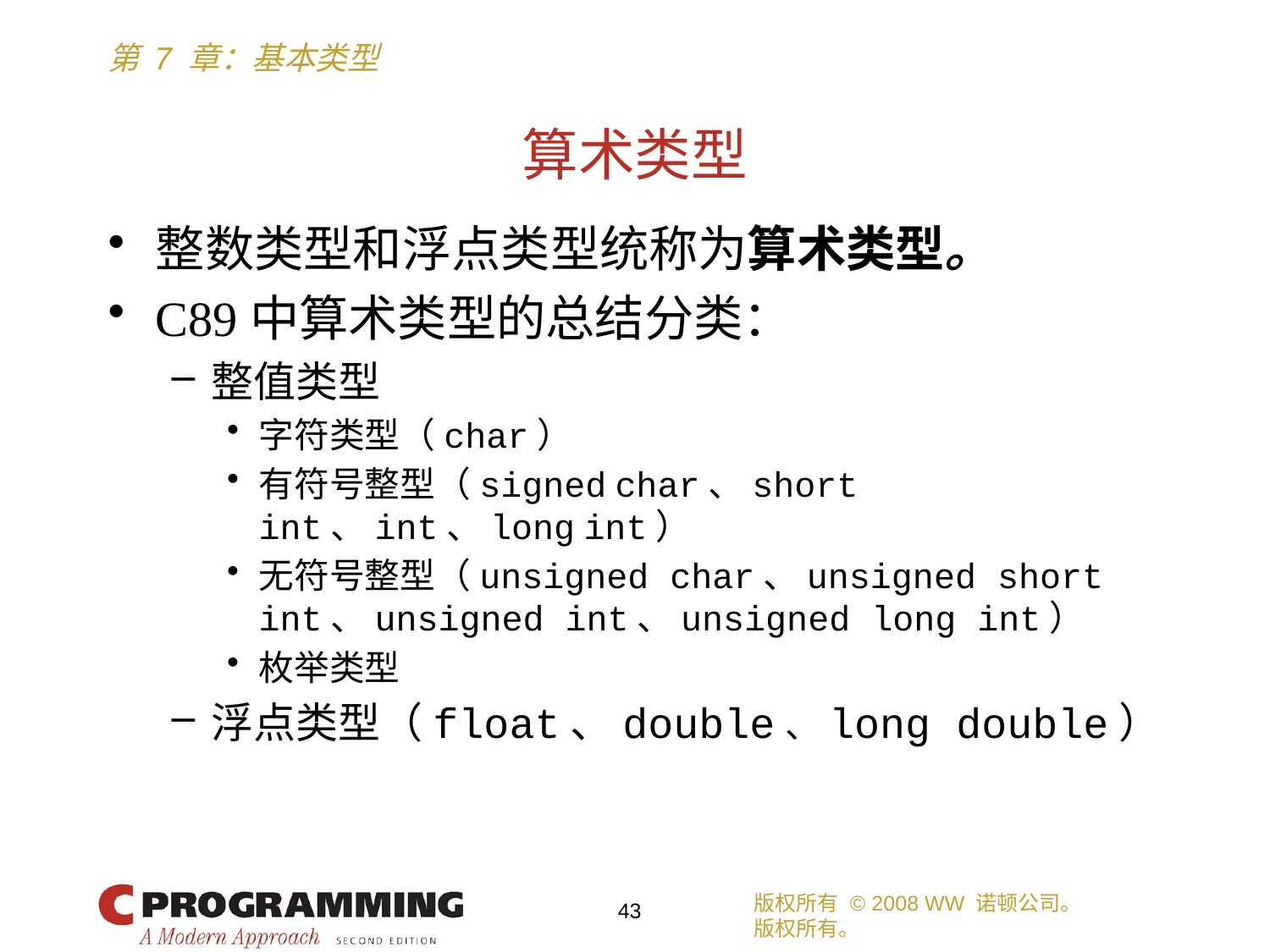

# 算术类型
整数类型和浮点类型统称为算术类型。
C89中算术类型的总结分类：
整值类型
字符类型（char）
有符号整型（signed char、short int、int、long int）
无符号整型（unsigned char、unsigned short int、unsigned int、unsigned long int）
枚举类型
浮点类型（float、double、long double）
版权所有 © 2008 WW 诺顿公司。
版权所有。
43